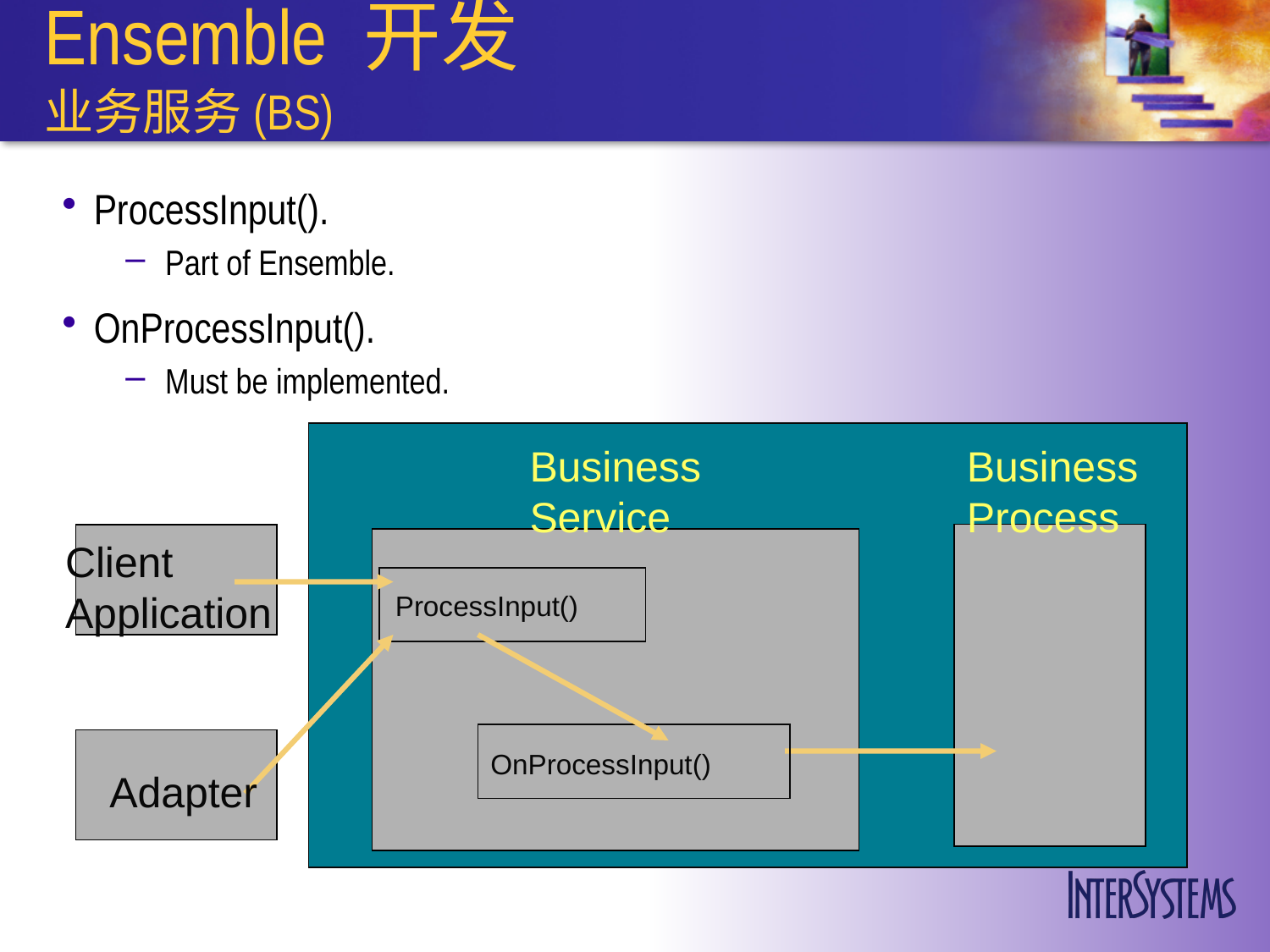

Ensemble 开发
业务服务(BS)
ProcessInput().
Part of Ensemble.
OnProcessInput().
Must be implemented.

Business
Service
Business
Process

Client Application

ProcessInput()

OnProcessInput()

Adapter